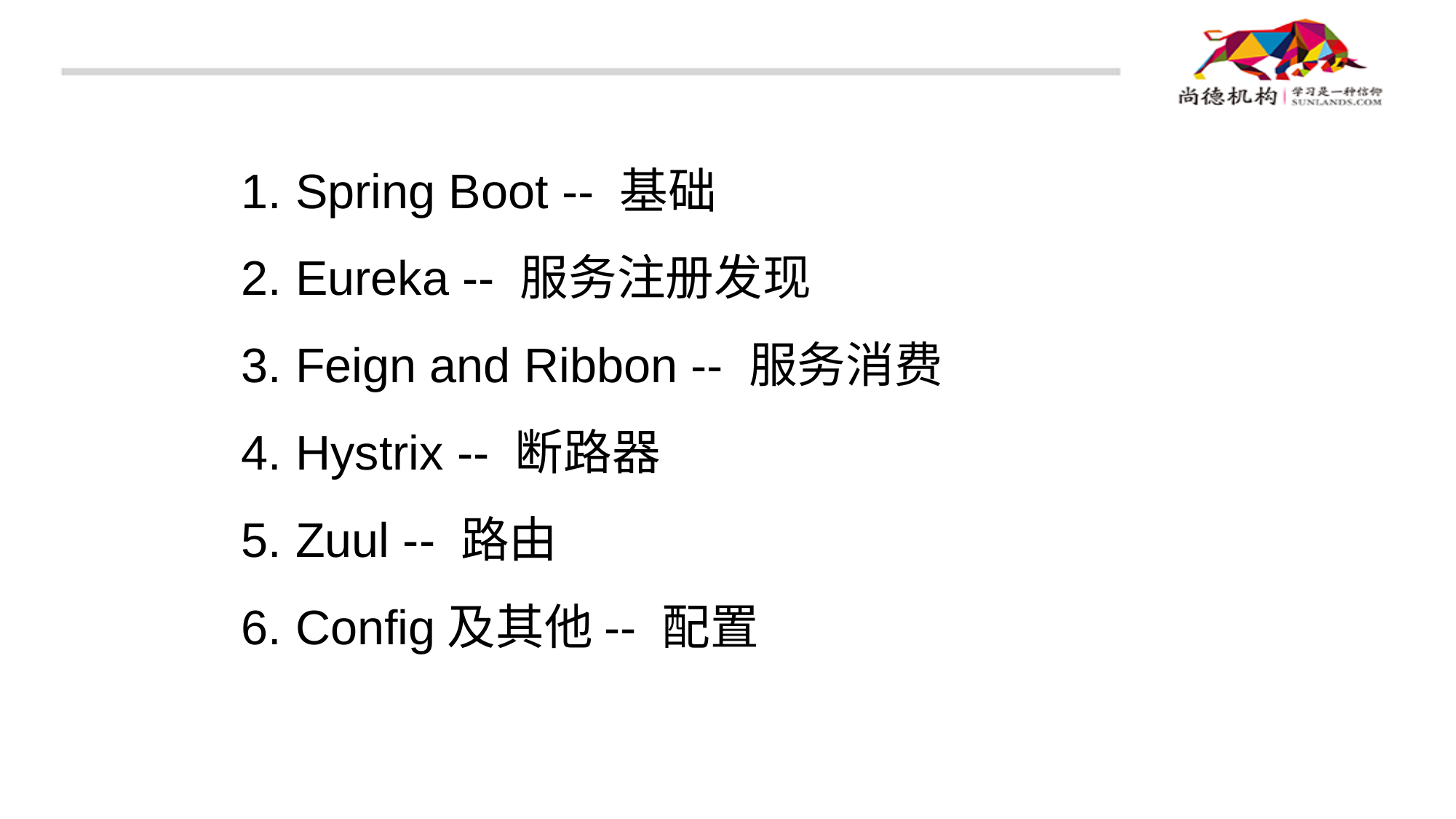

Spring Boot -- 基础
 Eureka -- 服务注册发现
 Feign and Ribbon -- 服务消费
 Hystrix -- 断路器
 Zuul -- 路由
 Config及其他-- 配置